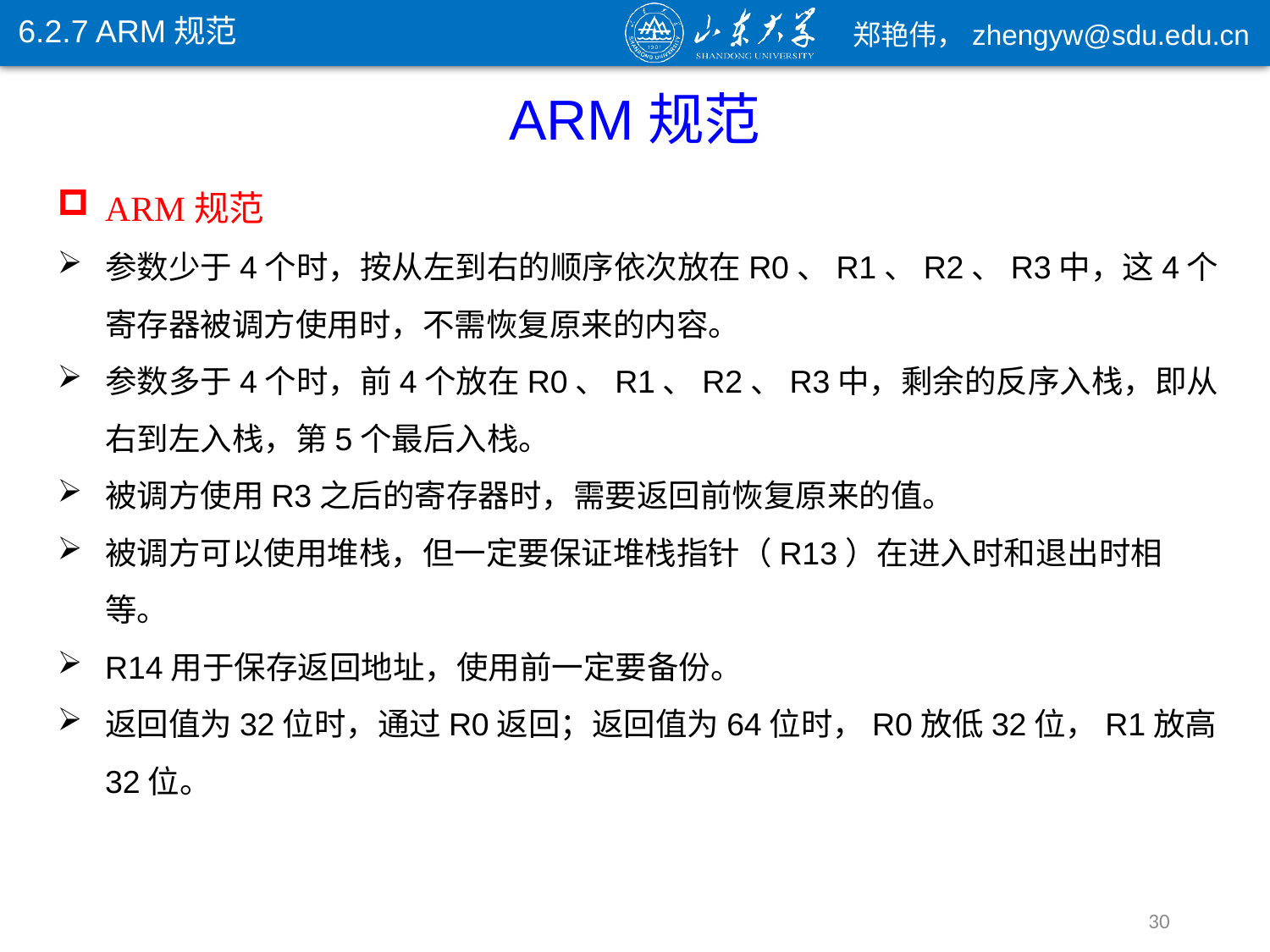

6.2.7 ARM规范
ARM规范
ARM规范
参数少于4个时，按从左到右的顺序依次放在R0、R1、R2、R3中，这4个寄存器被调方使用时，不需恢复原来的内容。
参数多于4个时，前4个放在R0、R1、R2、R3中，剩余的反序入栈，即从右到左入栈，第5个最后入栈。
被调方使用R3之后的寄存器时，需要返回前恢复原来的值。
被调方可以使用堆栈，但一定要保证堆栈指针（R13）在进入时和退出时相等。
R14用于保存返回地址，使用前一定要备份。
返回值为32位时，通过R0返回；返回值为64位时，R0放低32位，R1放高32位。
30